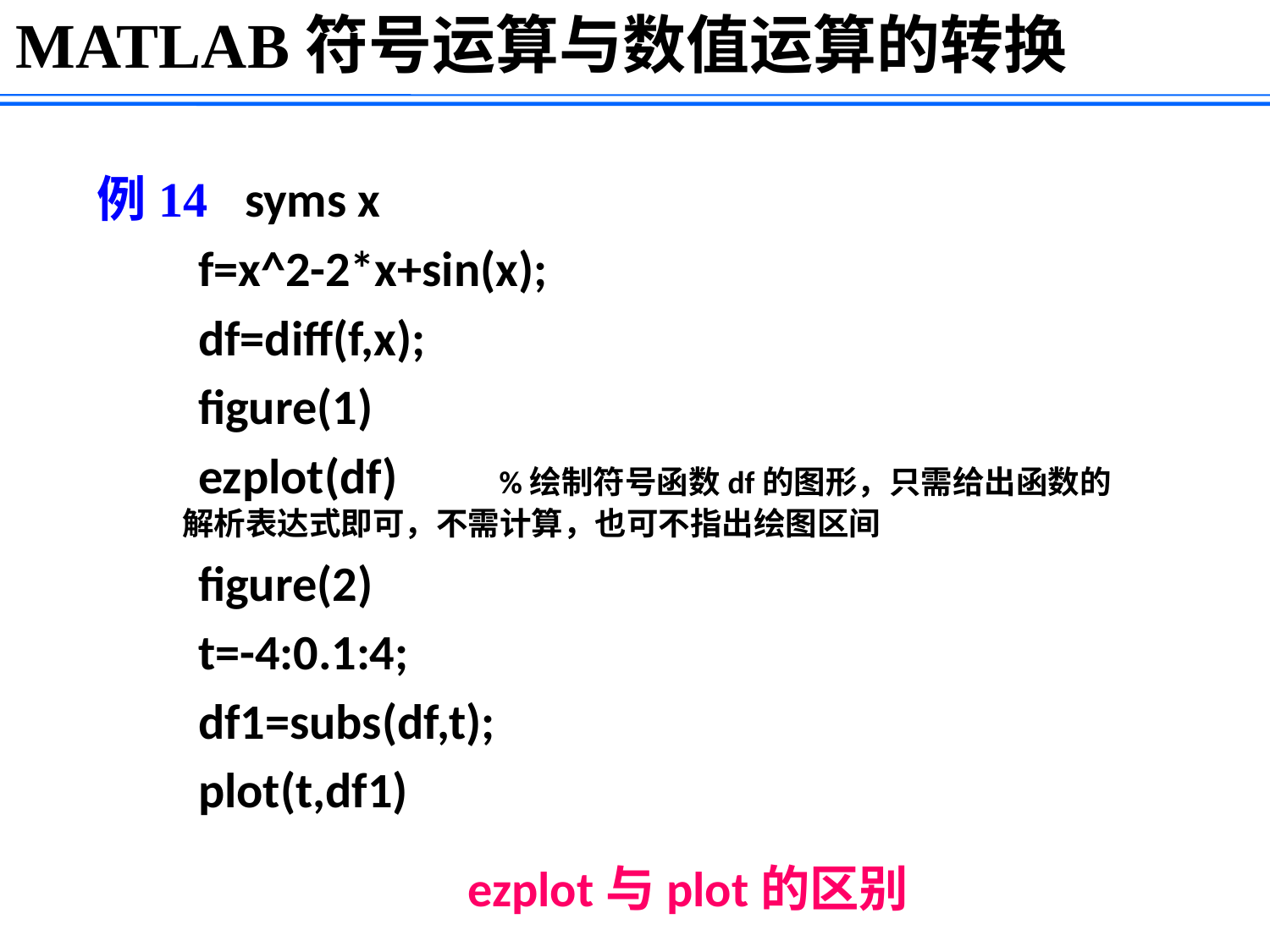

MATLAB符号运算与数值运算的转换

例14   syms x
         f=x^2-2*x+sin(x);
         df=diff(f,x);
         figure(1)
         ezplot(df)         %绘制符号函数df的图形，只需给出函数的解析表达式即可，不需计算，也可不指出绘图区间
         figure(2)
         t=-4:0.1:4;
         df1=subs(df,t);
         plot(t,df1)
ezplot与plot的区别